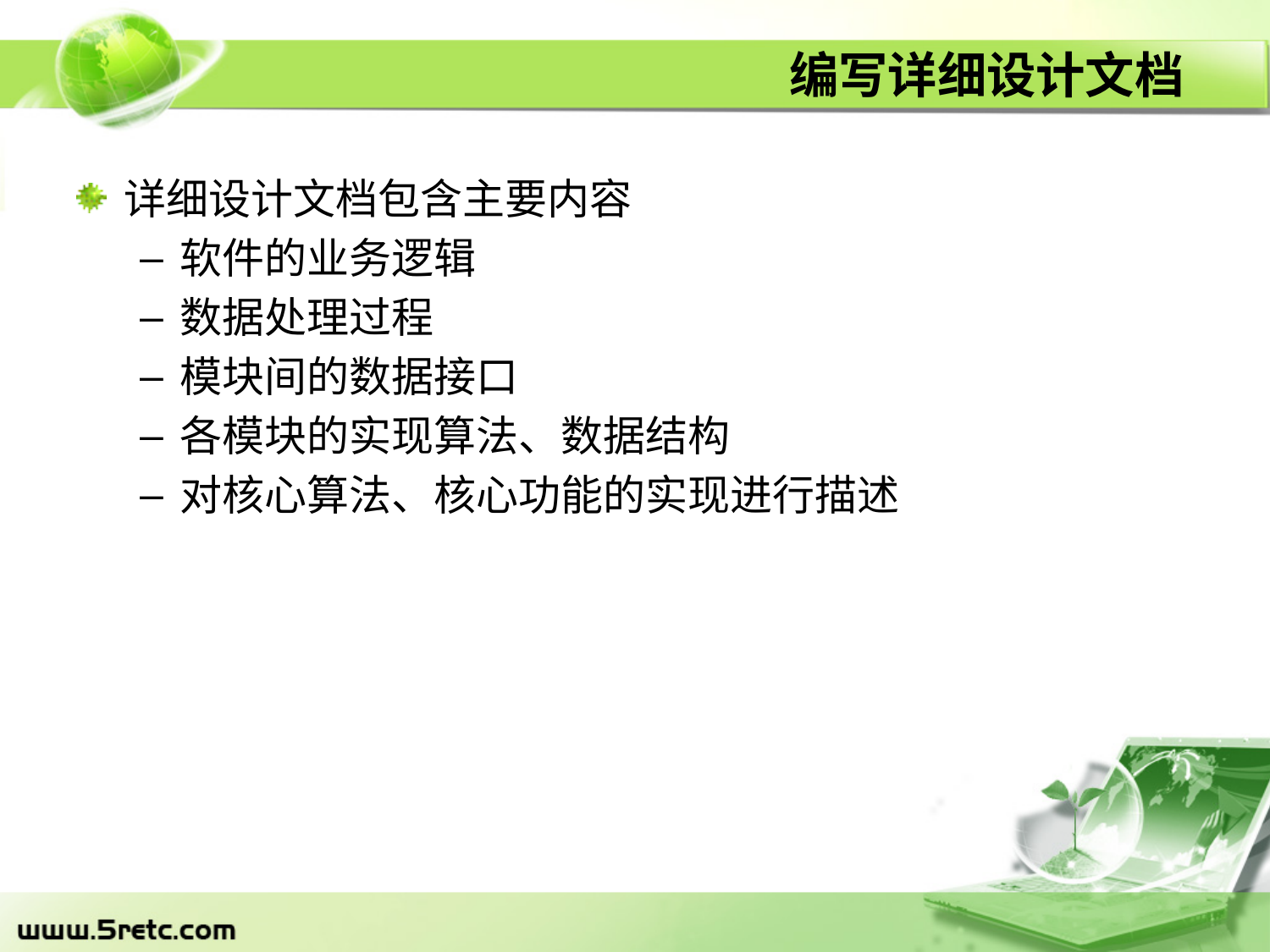

# 编写详细设计文档
详细设计文档包含主要内容
软件的业务逻辑
数据处理过程
模块间的数据接口
各模块的实现算法、数据结构
对核心算法、核心功能的实现进行描述